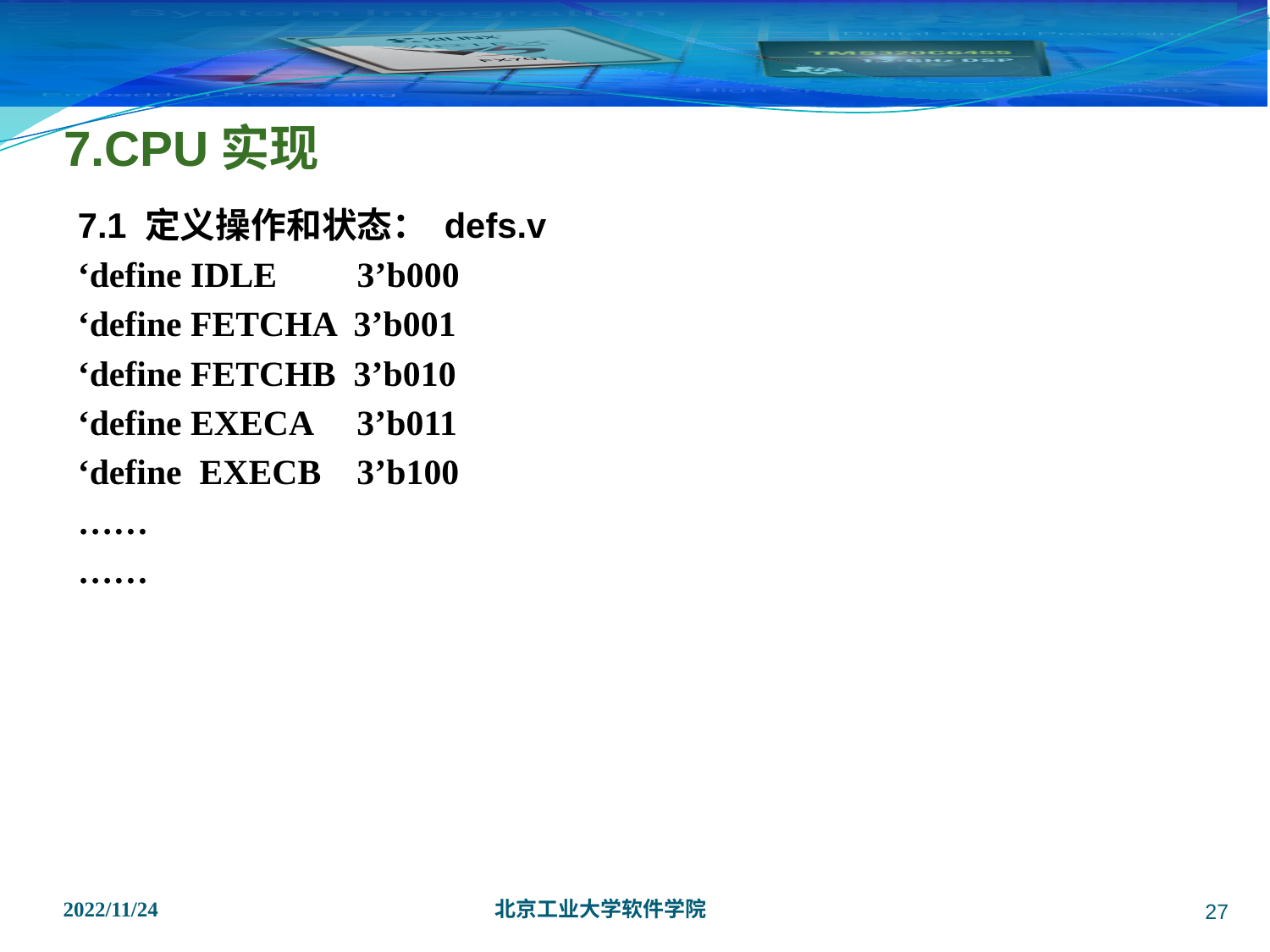

# 7.CPU实现
7.1 定义操作和状态： defs.v
‘define IDLE         3’b000
‘define FETCHA  3’b001
‘define FETCHB  3’b010
‘define EXECA     3’b011
‘define  EXECB    3’b100
……
……